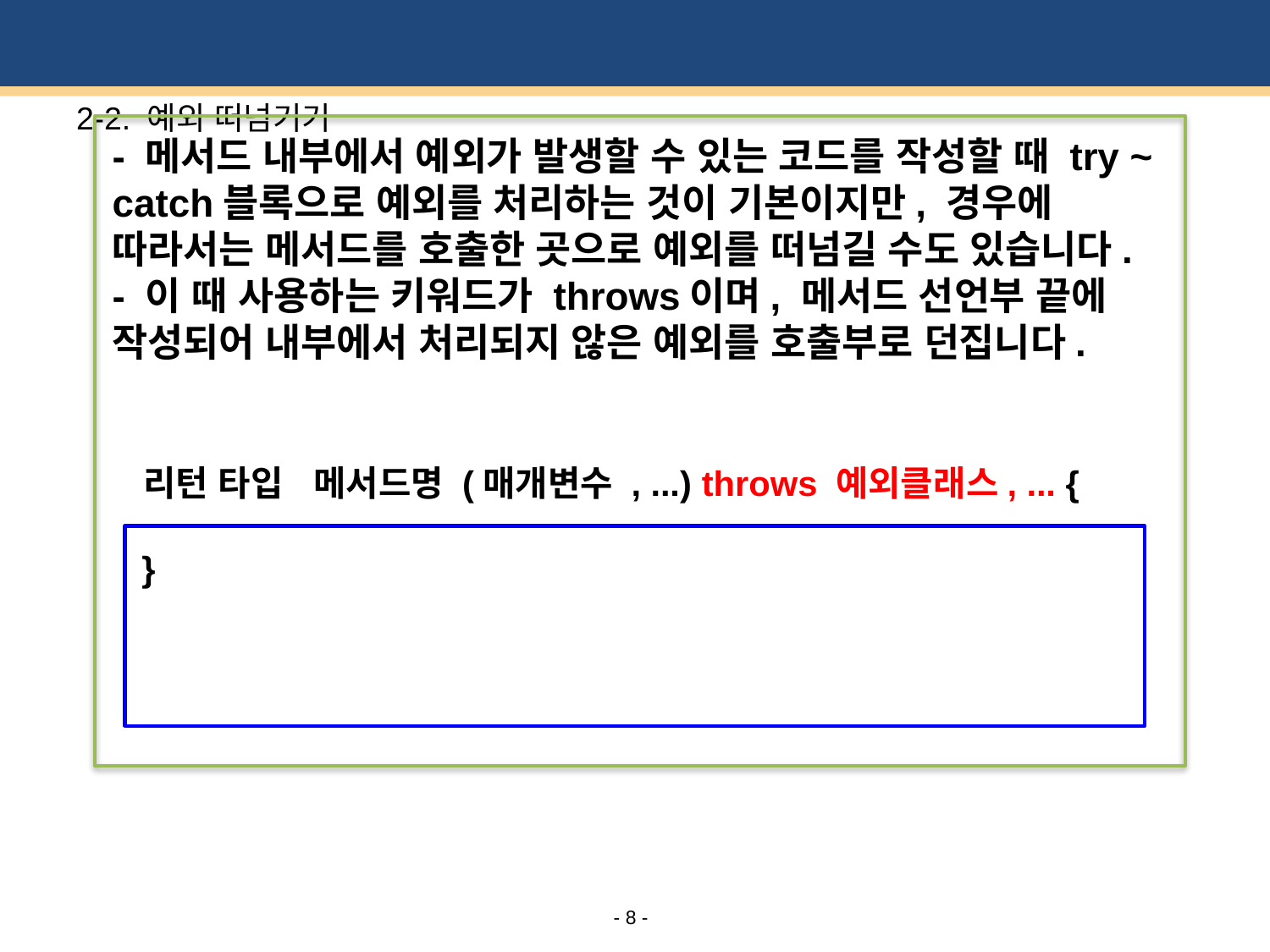

# 2-2. 예외 떠넘기기

- 메서드 내부에서 예외가 발생할 수 있는 코드를 작성할 때 try ~ catch블록으로 예외를 처리하는 것이 기본이지만, 경우에 따라서는 메서드를 호출한 곳으로 예외를 떠넘길 수도 있습니다.
- 이 때 사용하는 키워드가 throws이며, 메서드 선언부 끝에 작성되어 내부에서 처리되지 않은 예외를 호출부로 던집니다.

  리턴 타입   메서드명 (매개변수 , ...) throws 예외클래스, ... {

   }